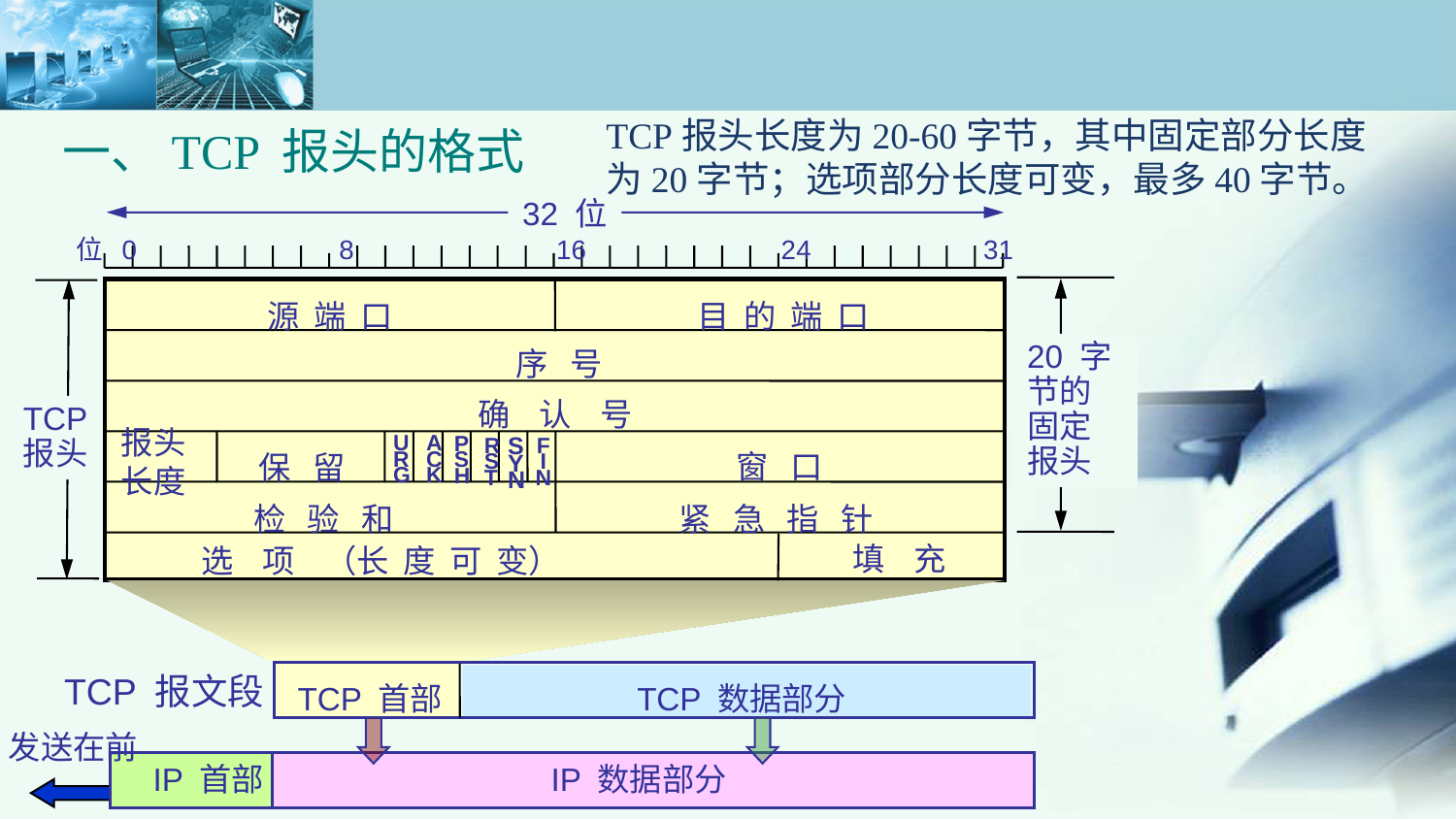

TCP报头长度为20-60字节，其中固定部分长度为20字节；选项部分长度可变，最多40字节。
一、TCP 报头的格式
32 位

位  0                           8                           16                          24                       31

源  端  口
目  的  端  口

20 字节的
固定报头
序   号

确    认    号
TCP
报头
报头
长度
U
R
G
A
C
K

P
S
H

R
S
T
S
Y
N
F
I
N
窗   口
保   留

检   验   和
紧   急   指   针

填    充

选    项    （长  度  可  变）

TCP 报文段

TCP 首部
TCP 数据部分

发送在前

IP 首部

IP 数据部分